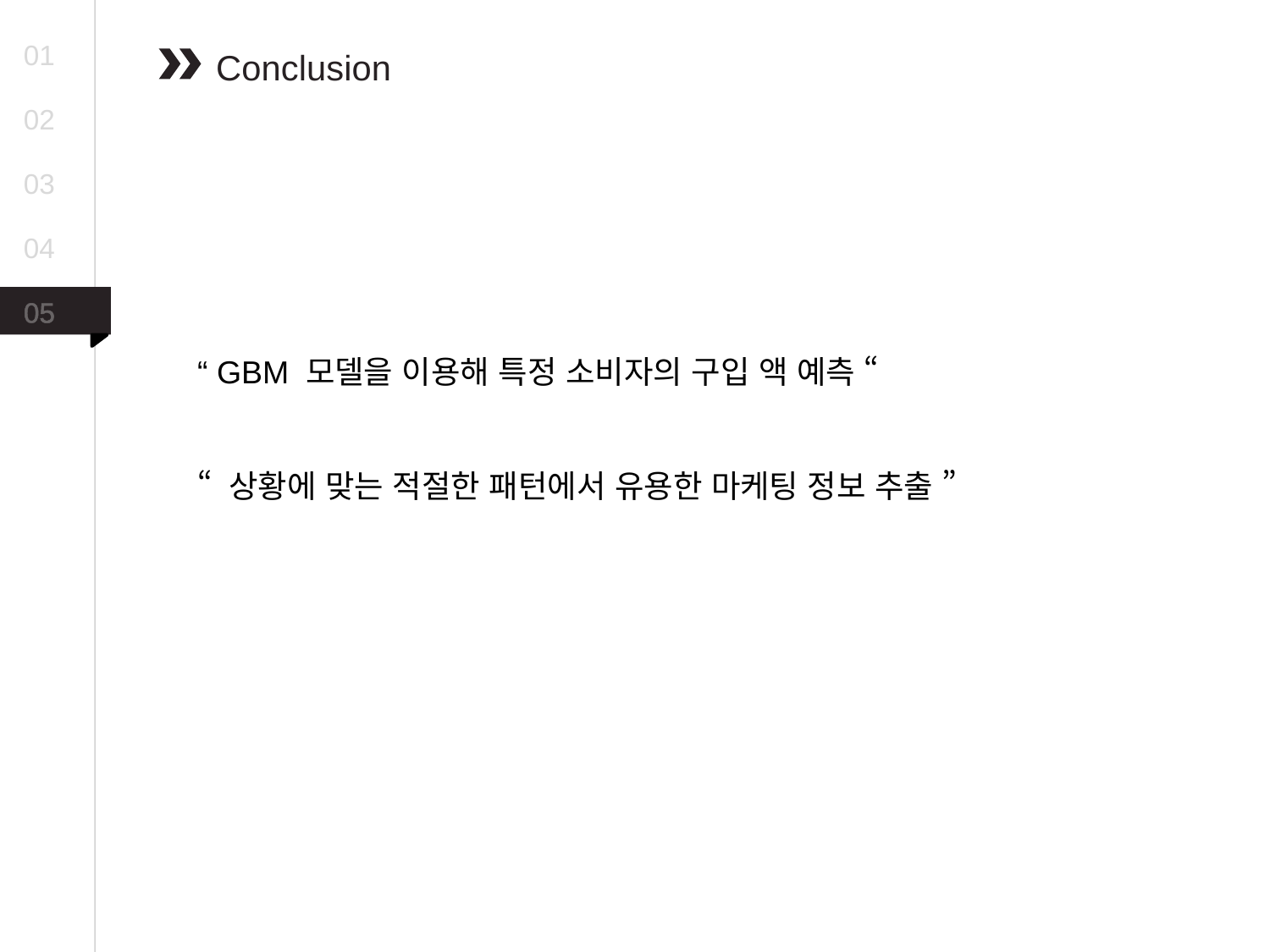

01
Conclusion

02
03
04

05

“ GBM 모델을 이용해 특정 소비자의 구입 액 예측 “

“ 상황에 맞는 적절한 패턴에서 유용한 마케팅 정보 추출 ”